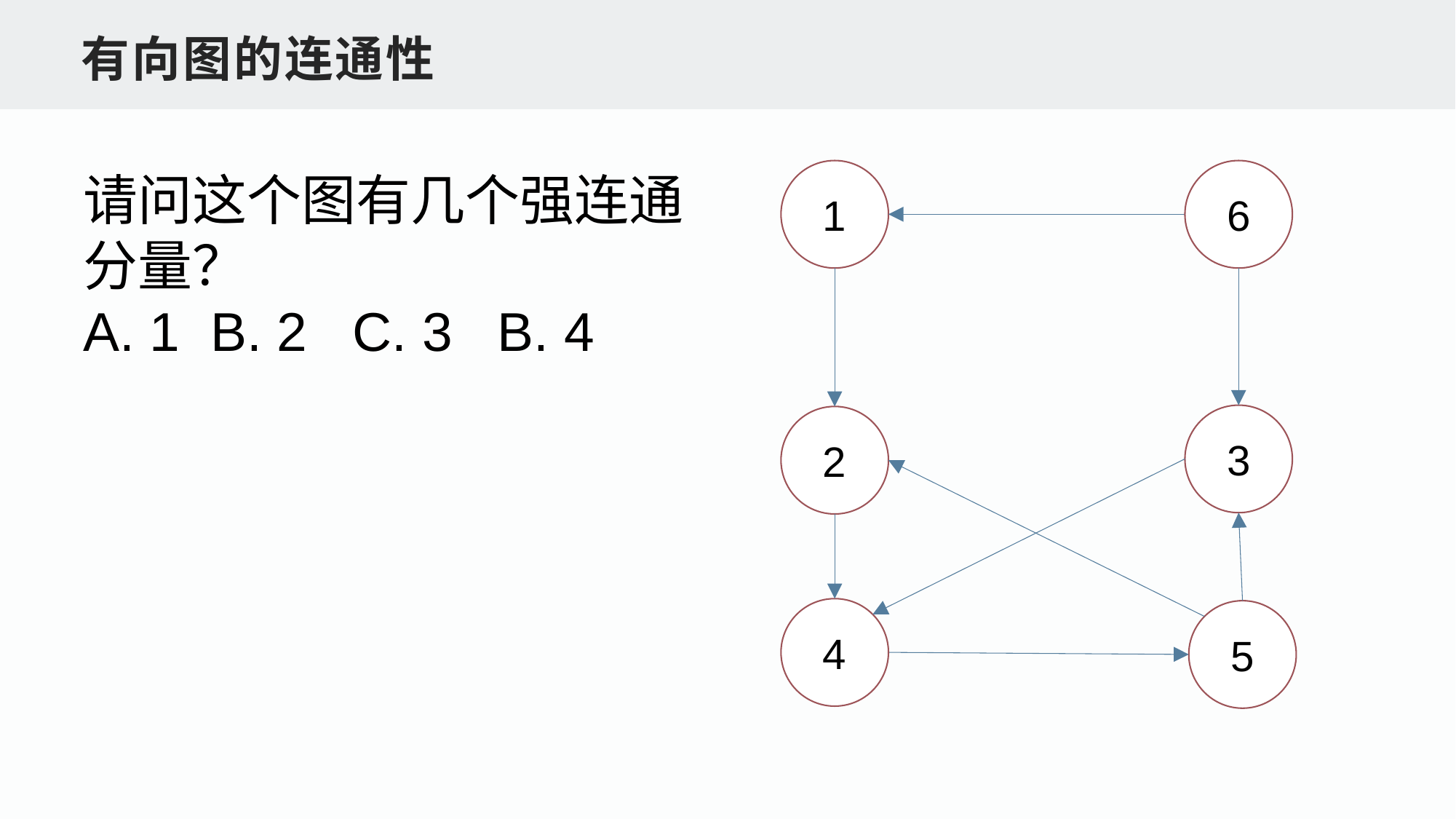

有向图的连通性
请问这个图有几个强连通分量？
A. 1  B. 2   C. 3   B. 4
1
6
3
2
4
5
10